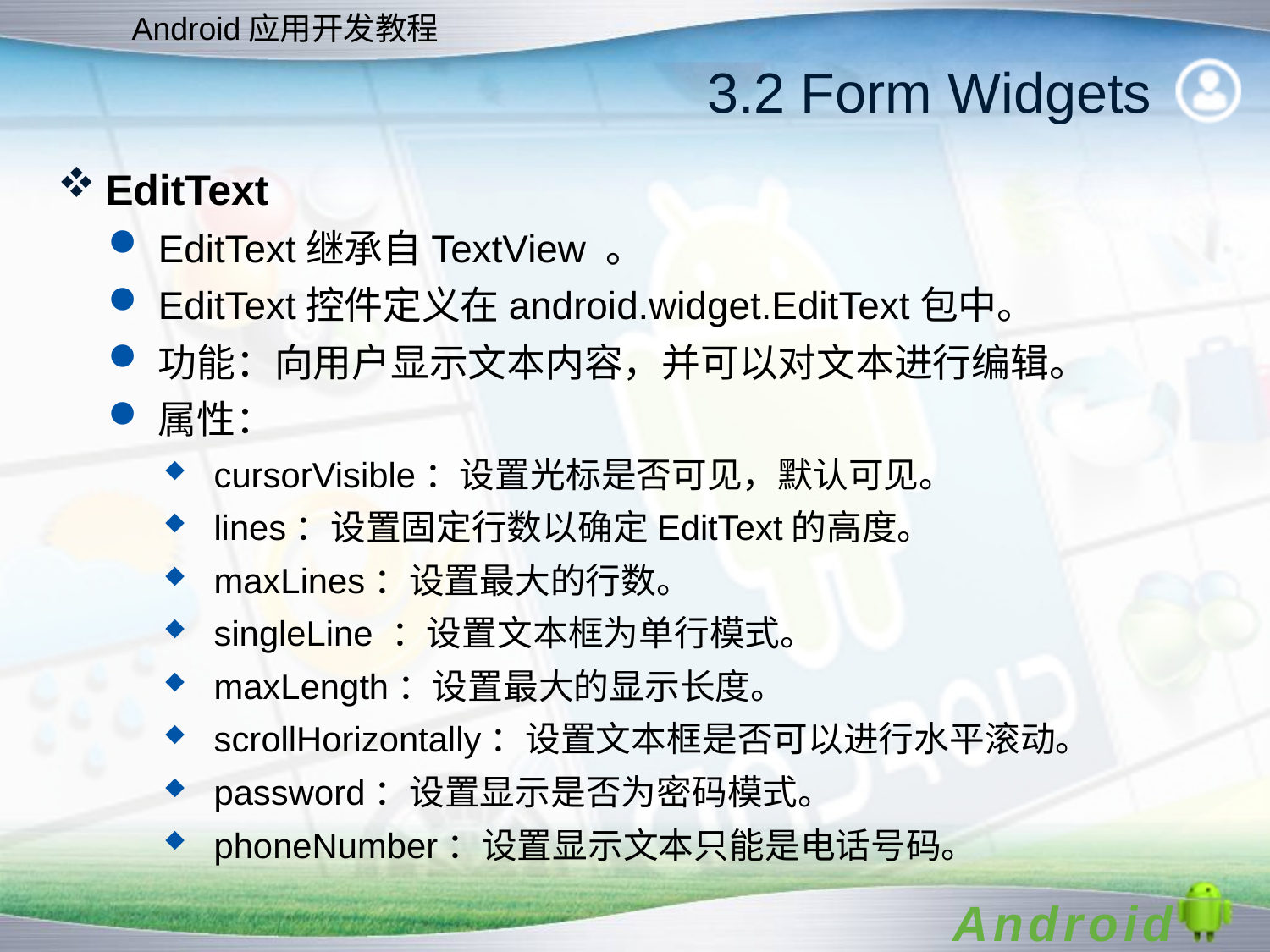

# 3.2 Form Widgets
EditText
EditText继承自TextView 。
EditText控件定义在android.widget.EditText包中。
功能：向用户显示文本内容，并可以对文本进行编辑。
属性：
cursorVisible：设置光标是否可见，默认可见。
lines：设置固定行数以确定EditText的高度。
maxLines：设置最大的行数。
singleLine ：设置文本框为单行模式。
maxLength：设置最大的显示长度。
scrollHorizontally：设置文本框是否可以进行水平滚动。
password：设置显示是否为密码模式。
phoneNumber：设置显示文本只能是电话号码。